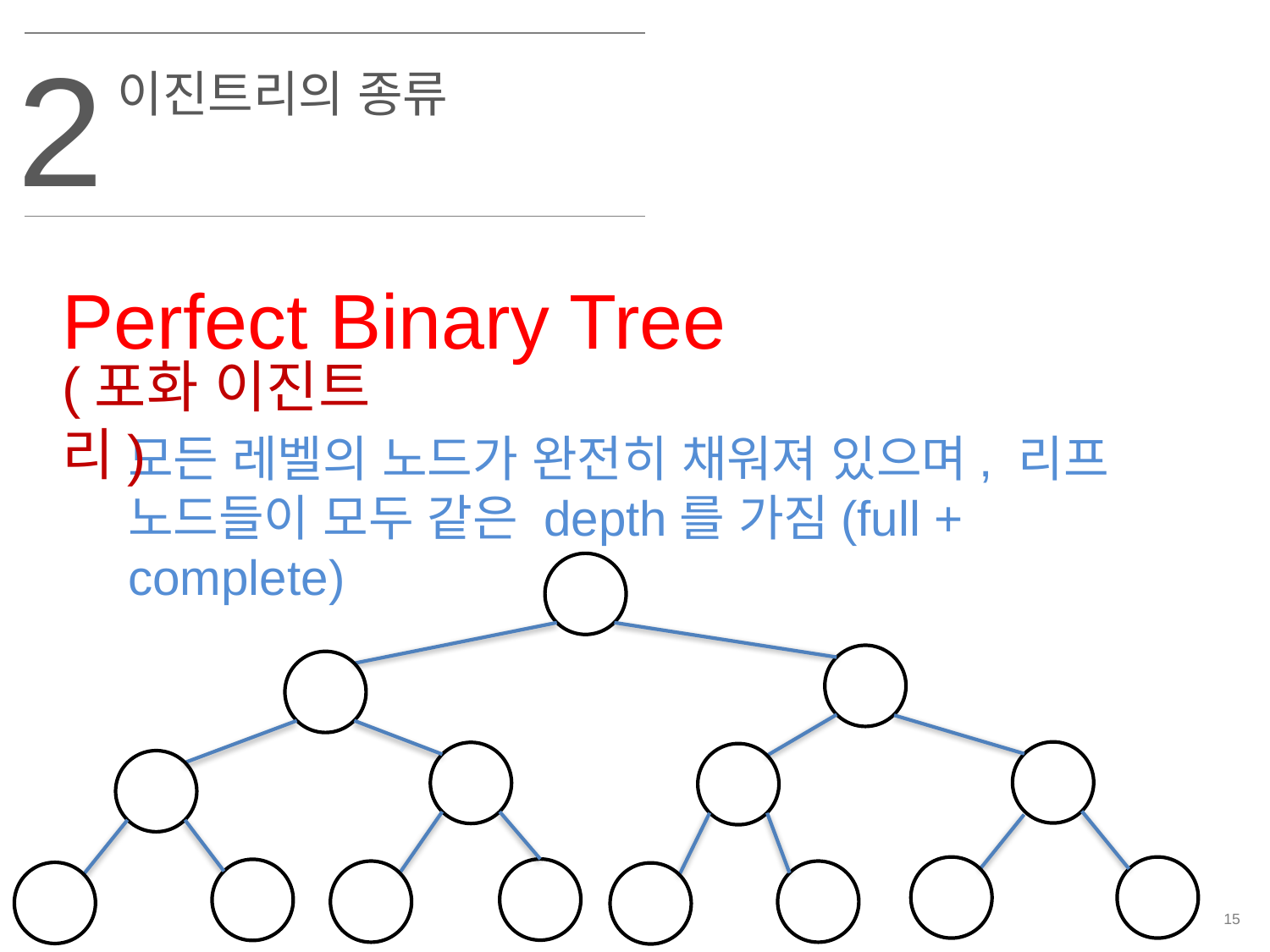

2
이진트리의 종류
Perfect Binary Tree
(포화 이진트리)
모든 레벨의 노드가 완전히 채워져 있으며, 리프 노드들이 모두 같은 depth를 가짐(full + complete)